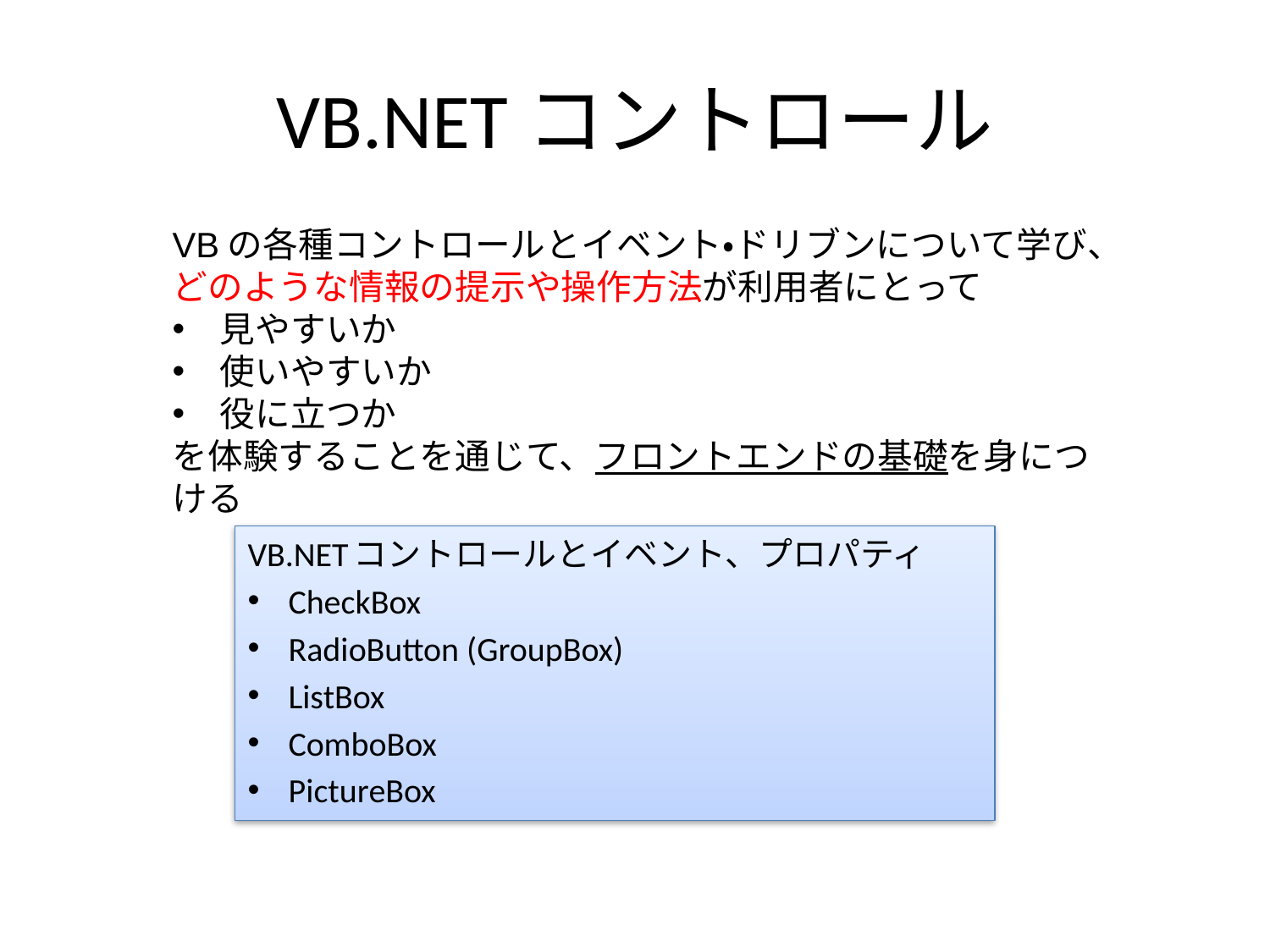

# VB.NETコントロール
VBの各種コントロールとイベント・ドリブンについて学び、
どのような情報の提示や操作方法が利用者にとって
見やすいか
使いやすいか
役に立つか
を体験することを通じて、フロントエンドの基礎を身につける
VB.NETコントロールとイベント、プロパティ
CheckBox
RadioButton (GroupBox)
ListBox
ComboBox
PictureBox